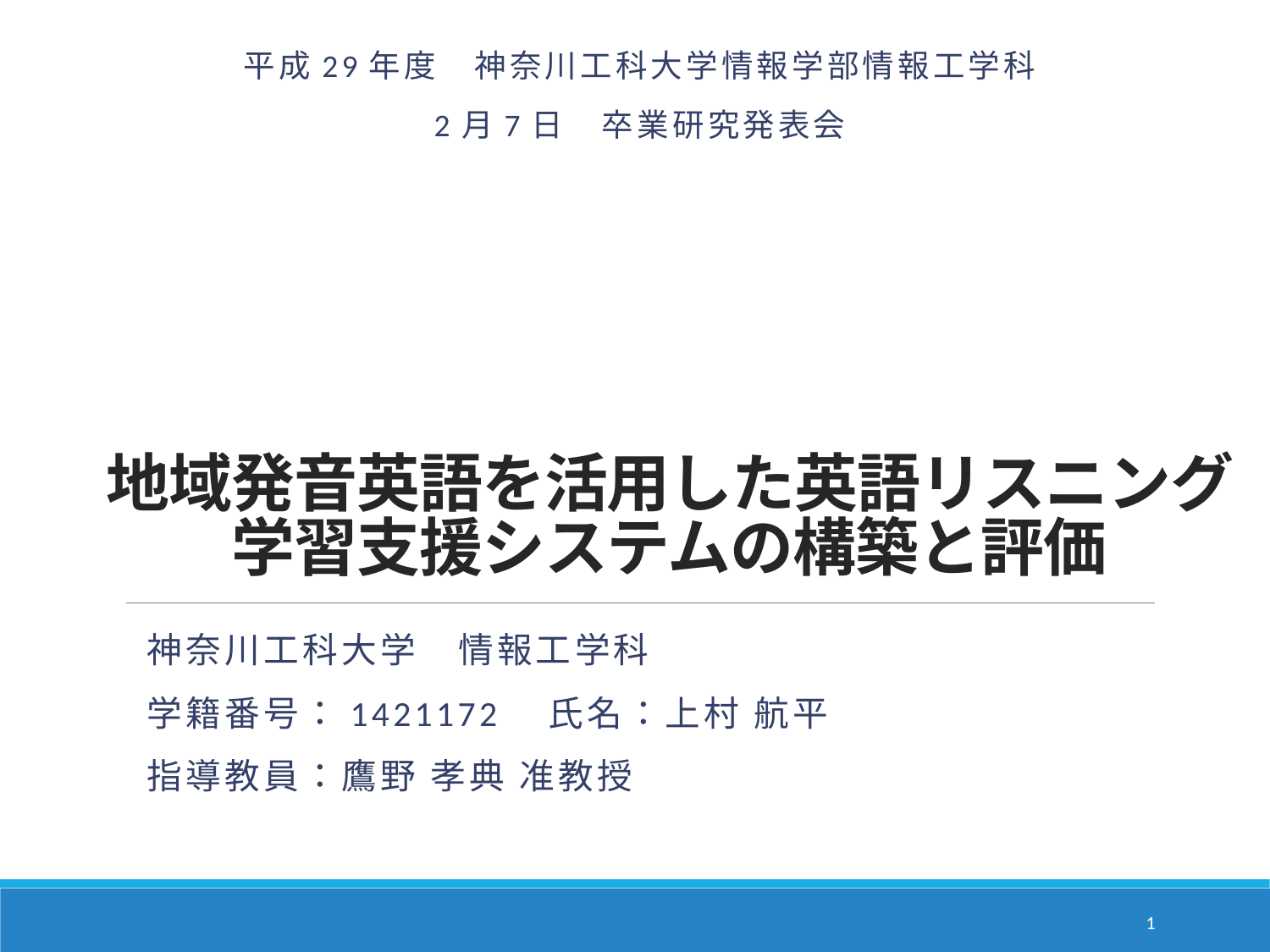

平成29年度　神奈川工科大学情報学部情報工学科
2月7日　卒業研究発表会
# 地域発音英語を活用した英語リスニング　　学習支援システムの構築と評価
神奈川工科大学　情報工学科
学籍番号：1421172　氏名：上村 航平
指導教員：鷹野 孝典 准教授
1